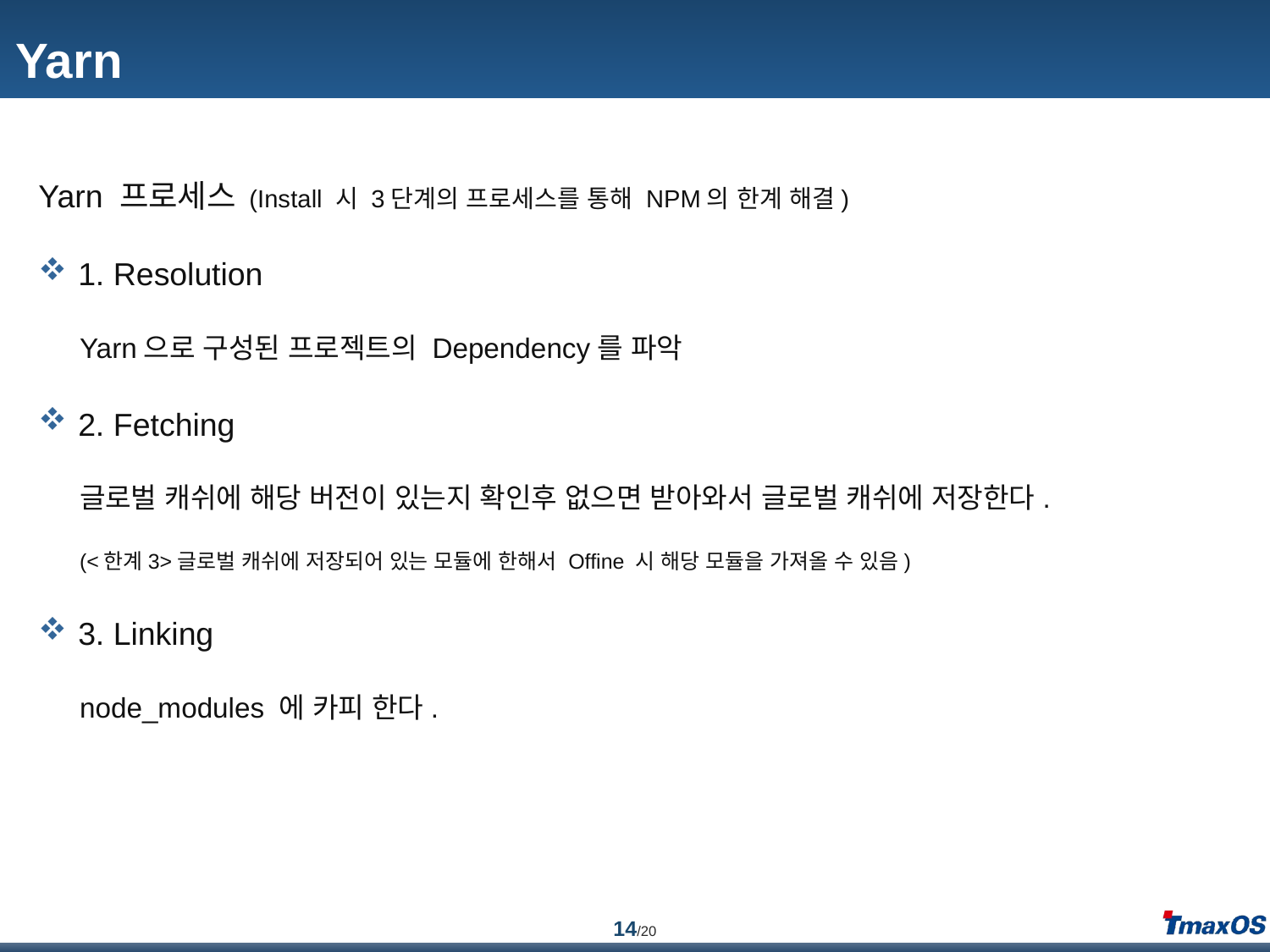

Yarn
Yarn 프로세스 (Install 시 3단계의 프로세스를 통해 NPM의 한계 해결)
1. Resolution
Yarn으로 구성된 프로젝트의 Dependency를 파악
2. Fetching
글로벌 캐쉬에 해당 버전이 있는지 확인후 없으면 받아와서 글로벌 캐쉬에 저장한다.
(<한계3>글로벌 캐쉬에 저장되어 있는 모듈에 한해서 Offine 시 해당 모듈을 가져올 수 있음)
3. Linking
node_modules 에 카피 한다.